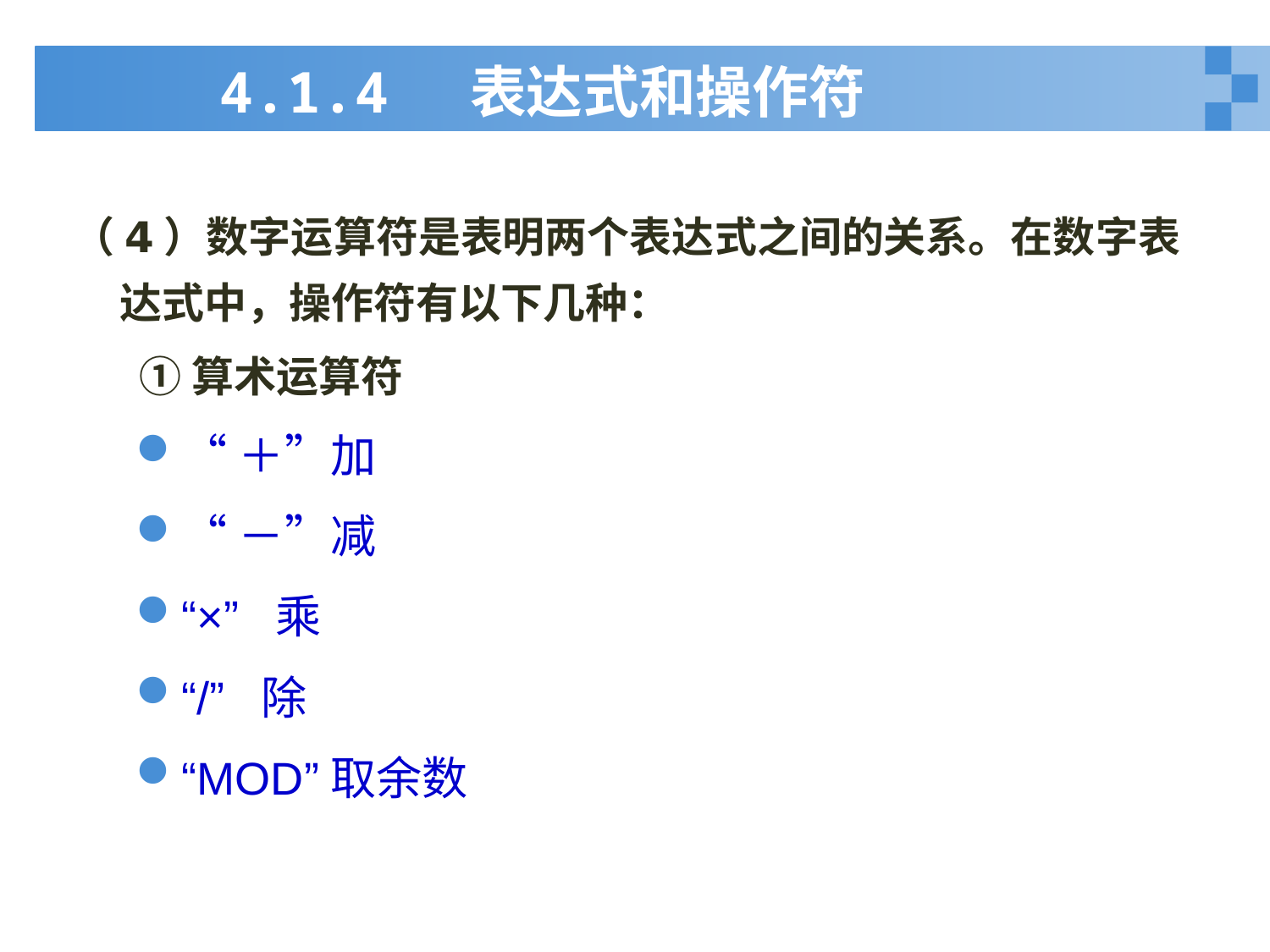

# 4.1.4  表达式和操作符
（4）数字运算符是表明两个表达式之间的关系。在数字表达式中，操作符有以下几种：
       ①算术运算符
“＋”加
“－”减
“×”  乘
“/”  除
“MOD”取余数